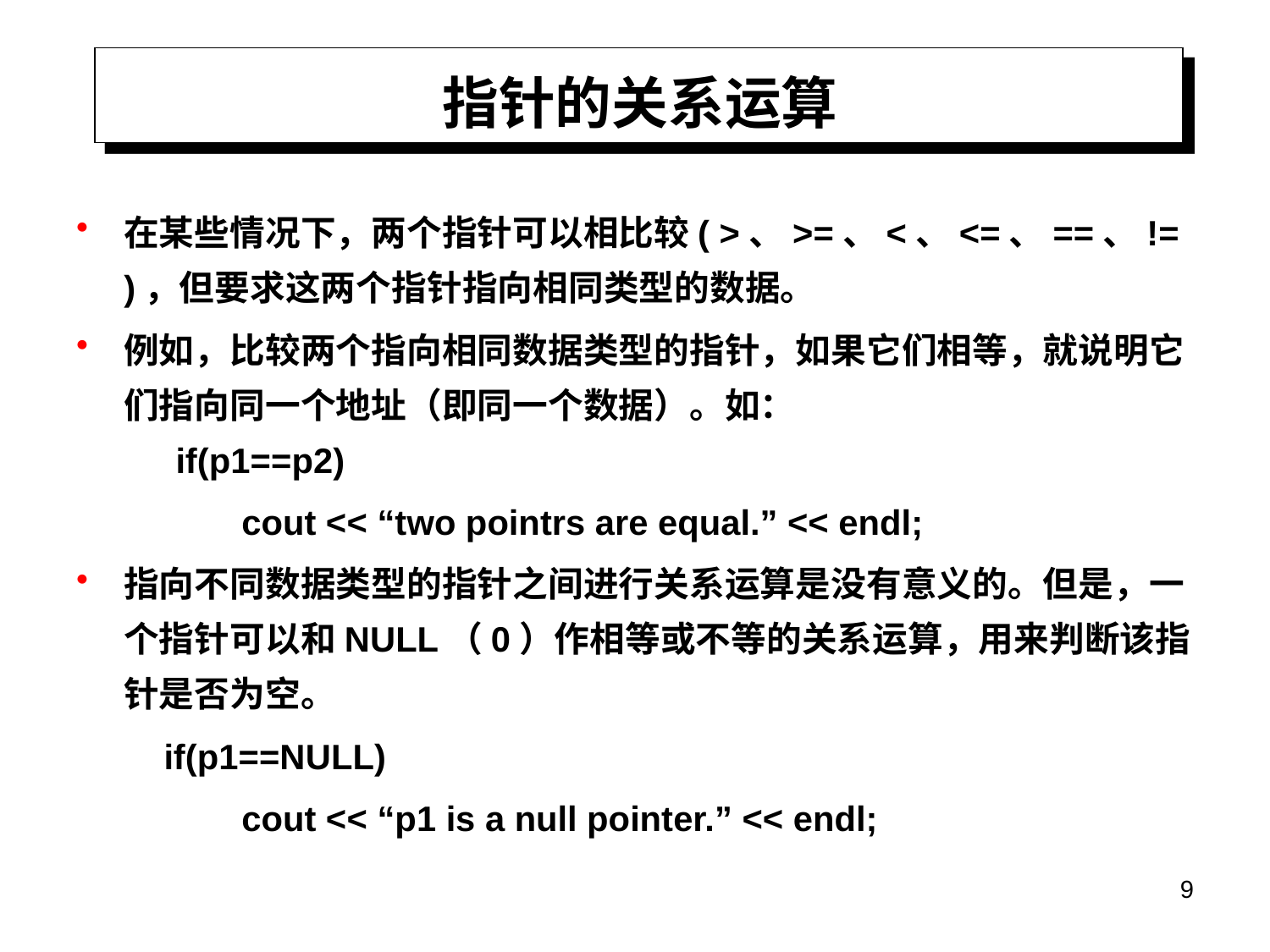

# 指针的关系运算
在某些情况下，两个指针可以相比较( >、>=、<、<=、==、!=  )，但要求这两个指针指向相同类型的数据。
例如，比较两个指向相同数据类型的指针，如果它们相等，就说明它们指向同一个地址（即同一个数据）。如：
　 if(p1==p2)
                 cout << “two pointrs are equal.” << endl;
指向不同数据类型的指针之间进行关系运算是没有意义的。但是，一个指针可以和NULL（0）作相等或不等的关系运算，用来判断该指针是否为空。
         if(p1==NULL)
                 cout << “p1 is a null pointer.” << endl;
9